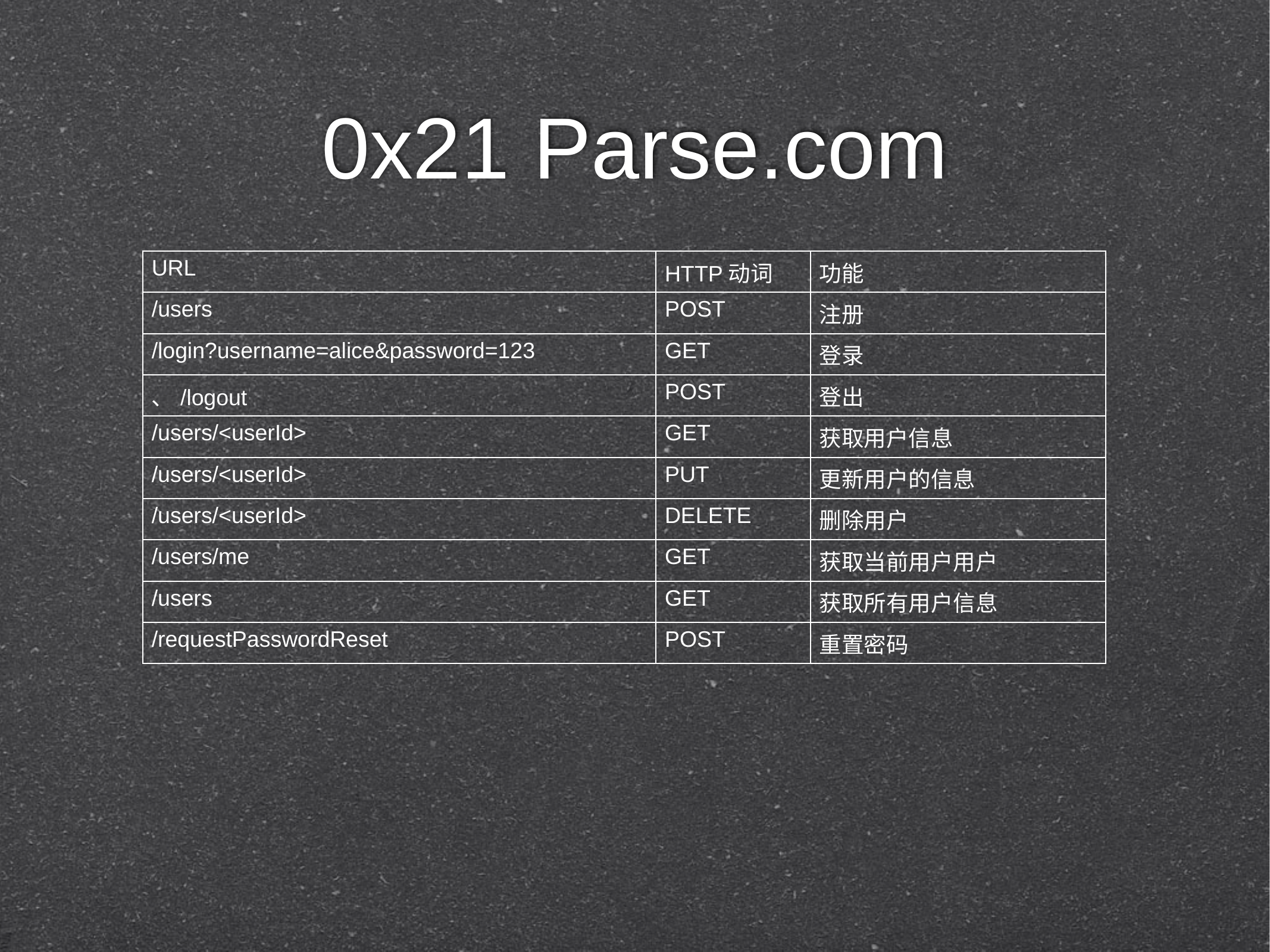

# 0x21 Parse.com
| URL | HTTP动词 | 功能 |
| --- | --- | --- |
| /users | POST | 注册 |
| /login?username=alice&password=123 | GET | 登录 |
| 、/logout | POST | 登出 |
| /users/<userId> | GET | 获取用户信息 |
| /users/<userId> | PUT | 更新用户的信息 |
| /users/<userId> | DELETE | 删除用户 |
| /users/me | GET | 获取当前用户用户 |
| /users | GET | 获取所有用户信息 |
| /requestPasswordReset | POST | 重置密码 |